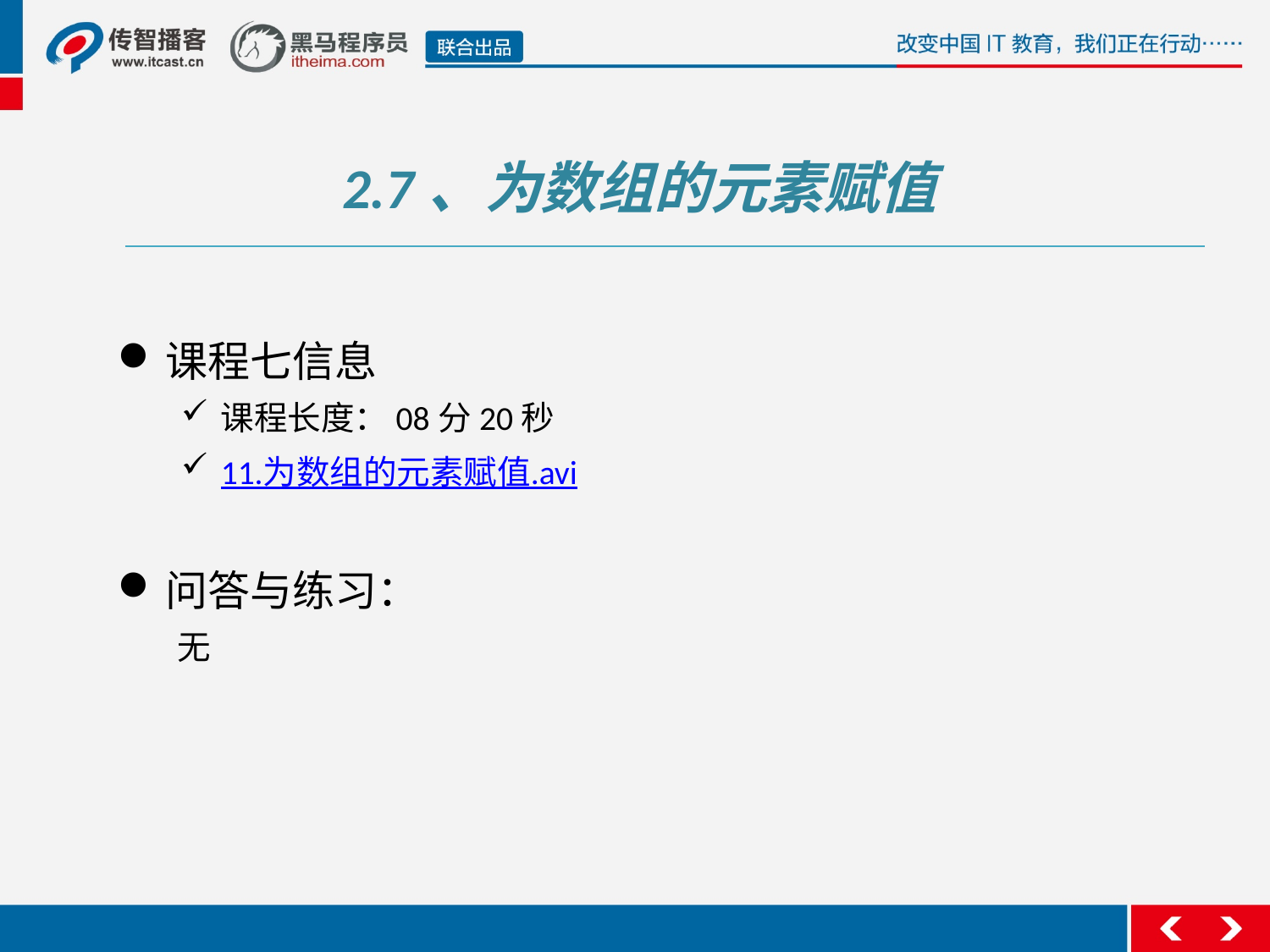

2.7、为数组的元素赋值

课程七信息
课程长度：08分20秒
11.为数组的元素赋值.avi

问答与练习：
       无